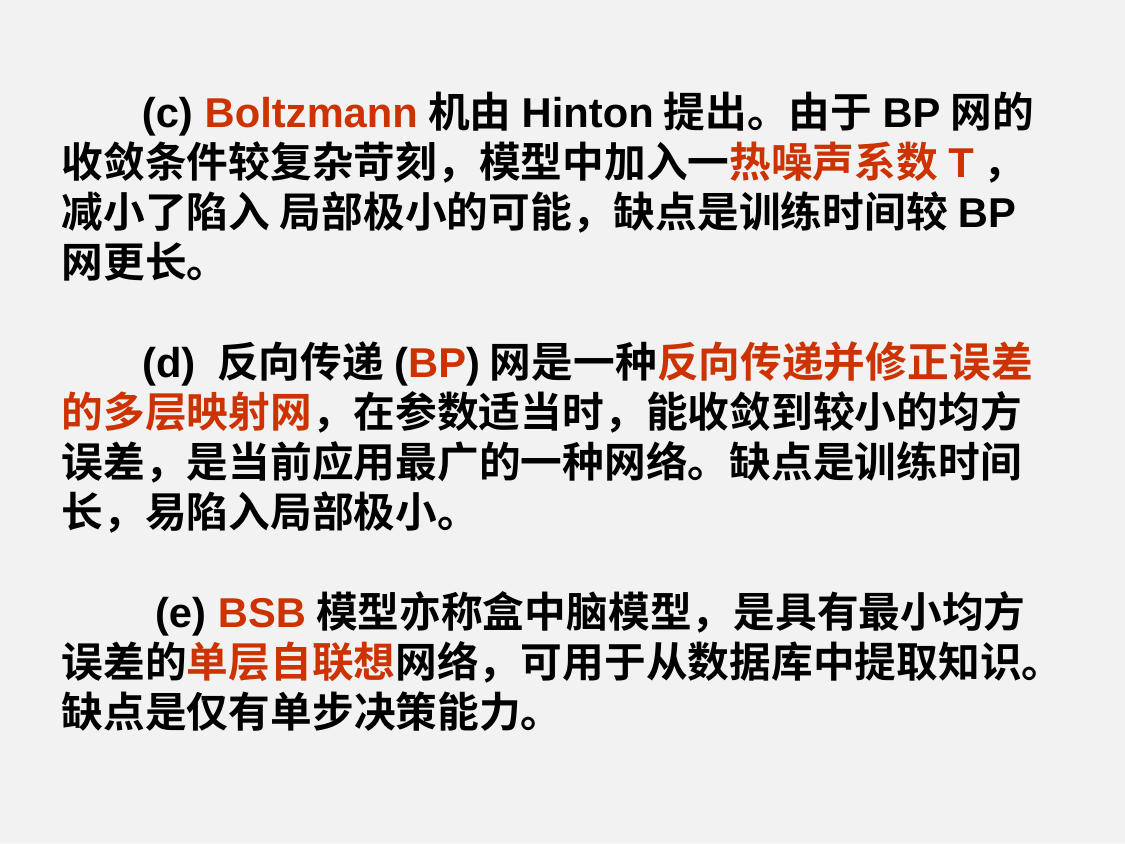

(c) Boltzmann机由Hinton提出。由于BP网的收敛条件较复杂苛刻，模型中加入一热噪声系数T，减小了陷入 局部极小的可能，缺点是训练时间较BP网更长。

       (d) 反向传递(BP)网是一种反向传递并修正误差的多层映射网，在参数适当时，能收敛到较小的均方误差，是当前应用最广的一种网络。缺点是训练时间长，易陷入局部极小。
　　(e) BSB模型亦称盒中脑模型，是具有最小均方误差的单层自联想网络，可用于从数据库中提取知识。缺点是仅有单步决策能力。
47